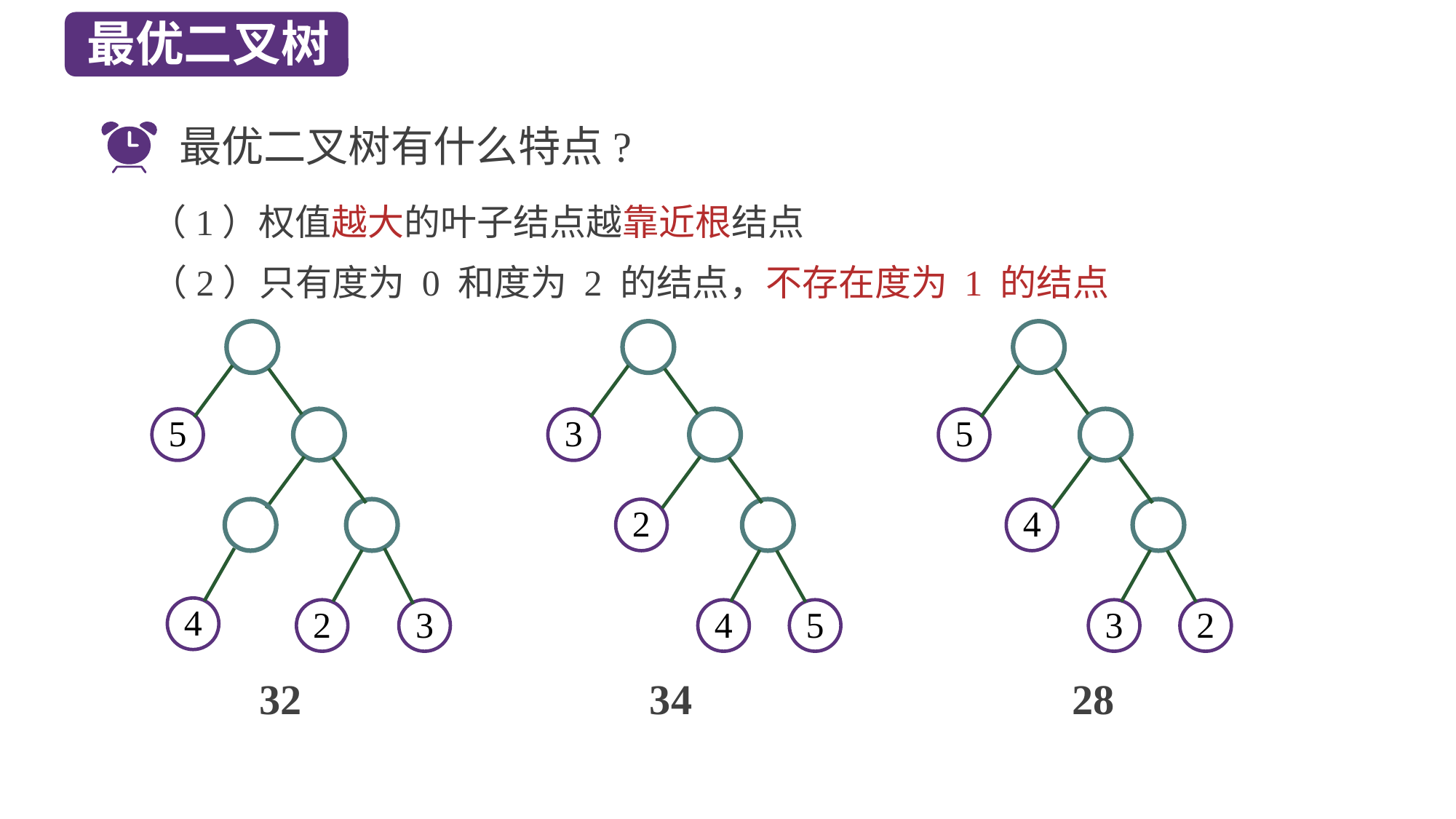

最优二叉树

最优二叉树有什么特点?

（1）权值越大的叶子结点越靠近根结点
（2）只有度为 0 和度为 2 的结点，不存在度为 1 的结点

5

4
2
3

3

2

4
5

5

4

3
2
32                                 34                                    28